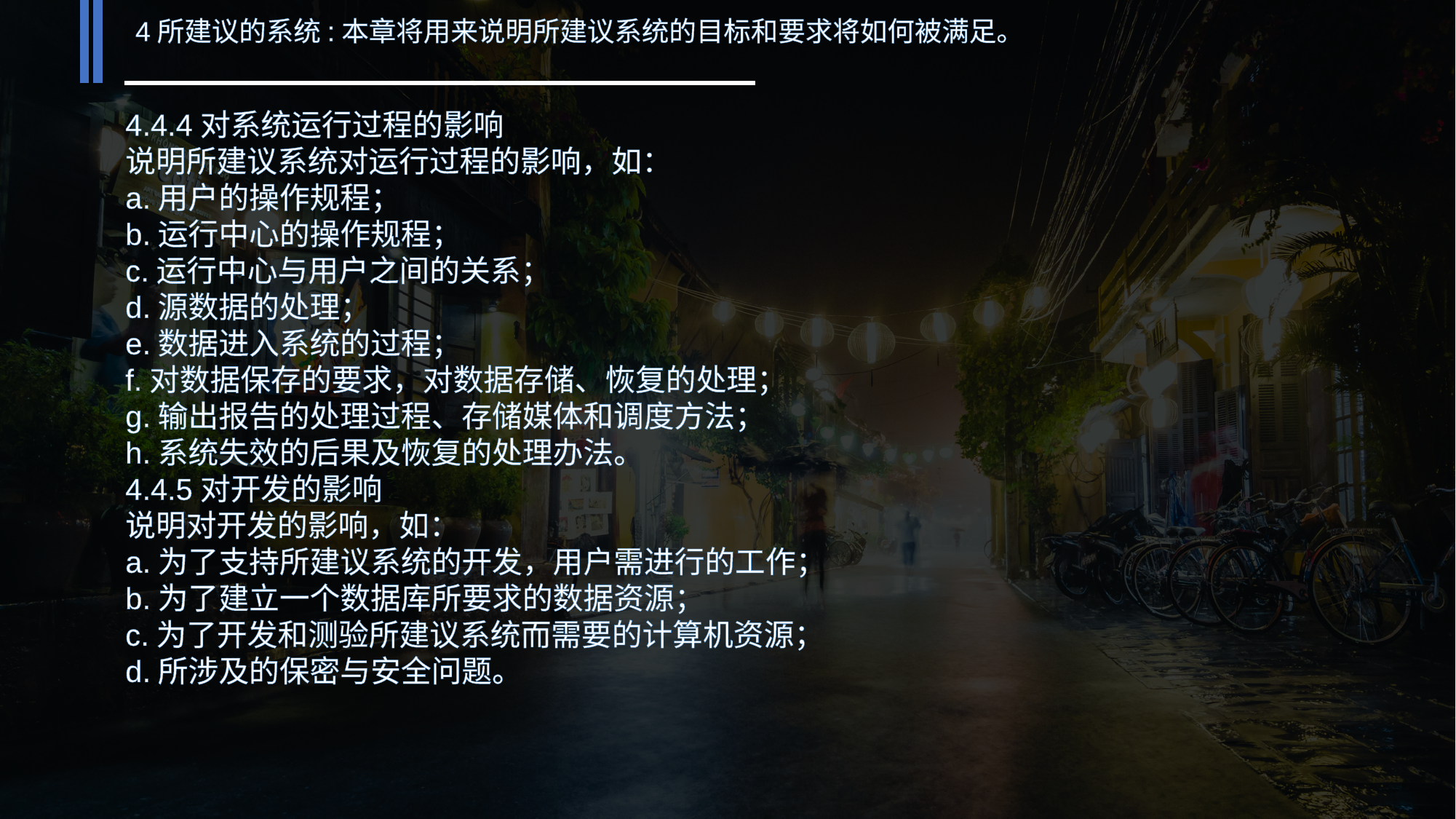

4所建议的系统:本章将用来说明所建议系统的目标和要求将如何被满足。
4.4.4对系统运行过程的影响
说明所建议系统对运行过程的影响，如：
a.用户的操作规程；
b.运行中心的操作规程；
c.运行中心与用户之间的关系；
d.源数据的处理；
e.数据进入系统的过程；
f.对数据保存的要求，对数据存储、恢复的处理；
g.输出报告的处理过程、存储媒体和调度方法；
h.系统失效的后果及恢复的处理办法。
4.4.5对开发的影响
说明对开发的影响，如：
a.为了支持所建议系统的开发，用户需进行的工作；
b.为了建立一个数据库所要求的数据资源；
c.为了开发和测验所建议系统而需要的计算机资源；
d.所涉及的保密与安全问题。